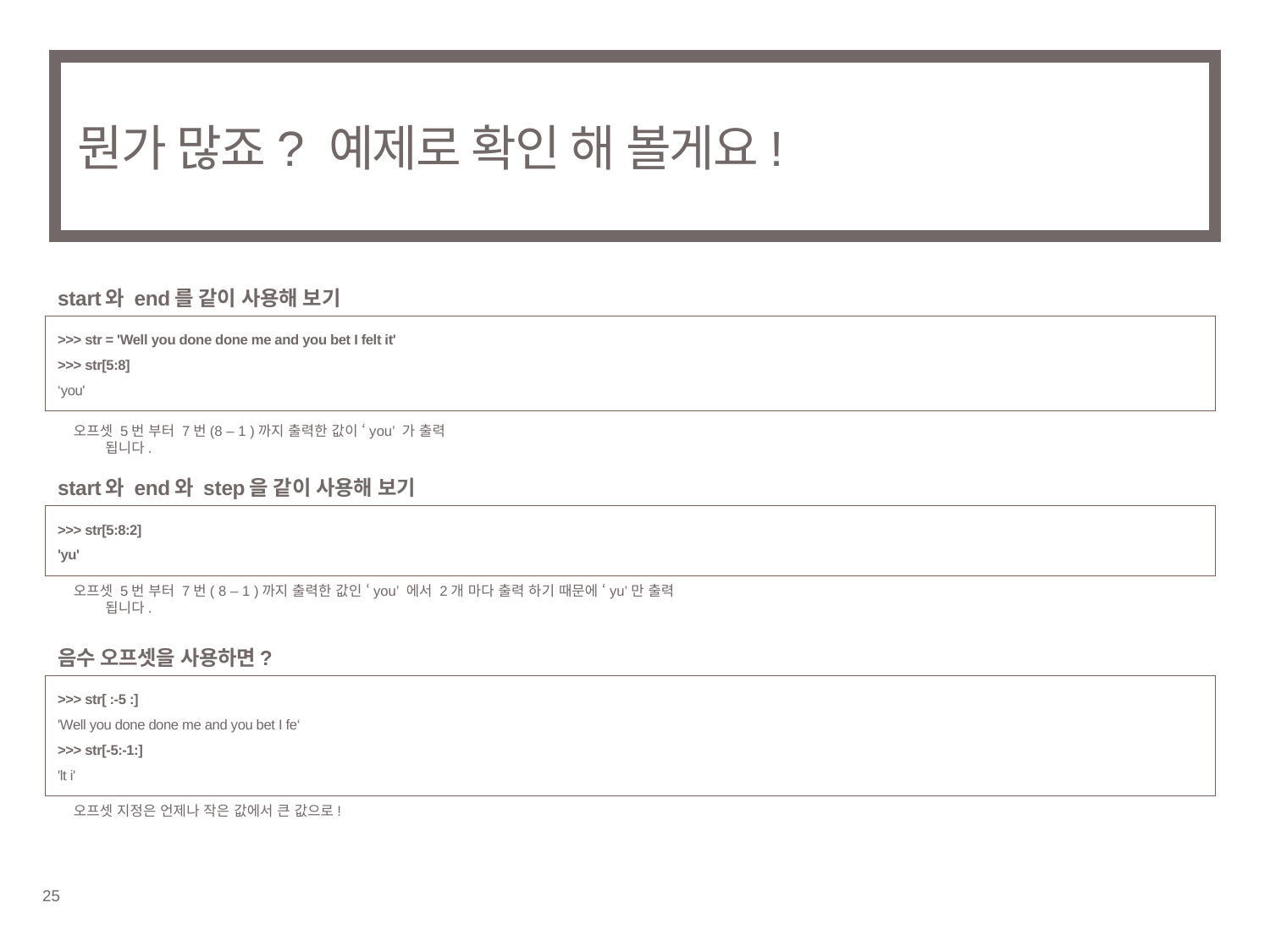

# 뭔가 많죠? 예제로 확인 해 볼게요!
start와 end를 같이 사용해 보기
>>> str = 'Well you done done me and you bet I felt it'
>>> str[5:8]
‘you'
오프셋 5번 부터 7번(8 – 1 )까지 출력한 값이 ‘you’ 가 출력 됩니다.
start와 end와 step을 같이 사용해 보기
>>> str[5:8:2]
'yu'
오프셋 5번 부터 7번( 8 – 1 )까지 출력한 값인 ‘you’ 에서 2개 마다 출력 하기 때문에 ‘yu’만 출력 됩니다.
음수 오프셋을 사용하면?
>>> str[ :-5 :]
'Well you done done me and you bet I fe‘
>>> str[-5:-1:]
'lt i'
오프셋 지정은 언제나 작은 값에서 큰 값으로!